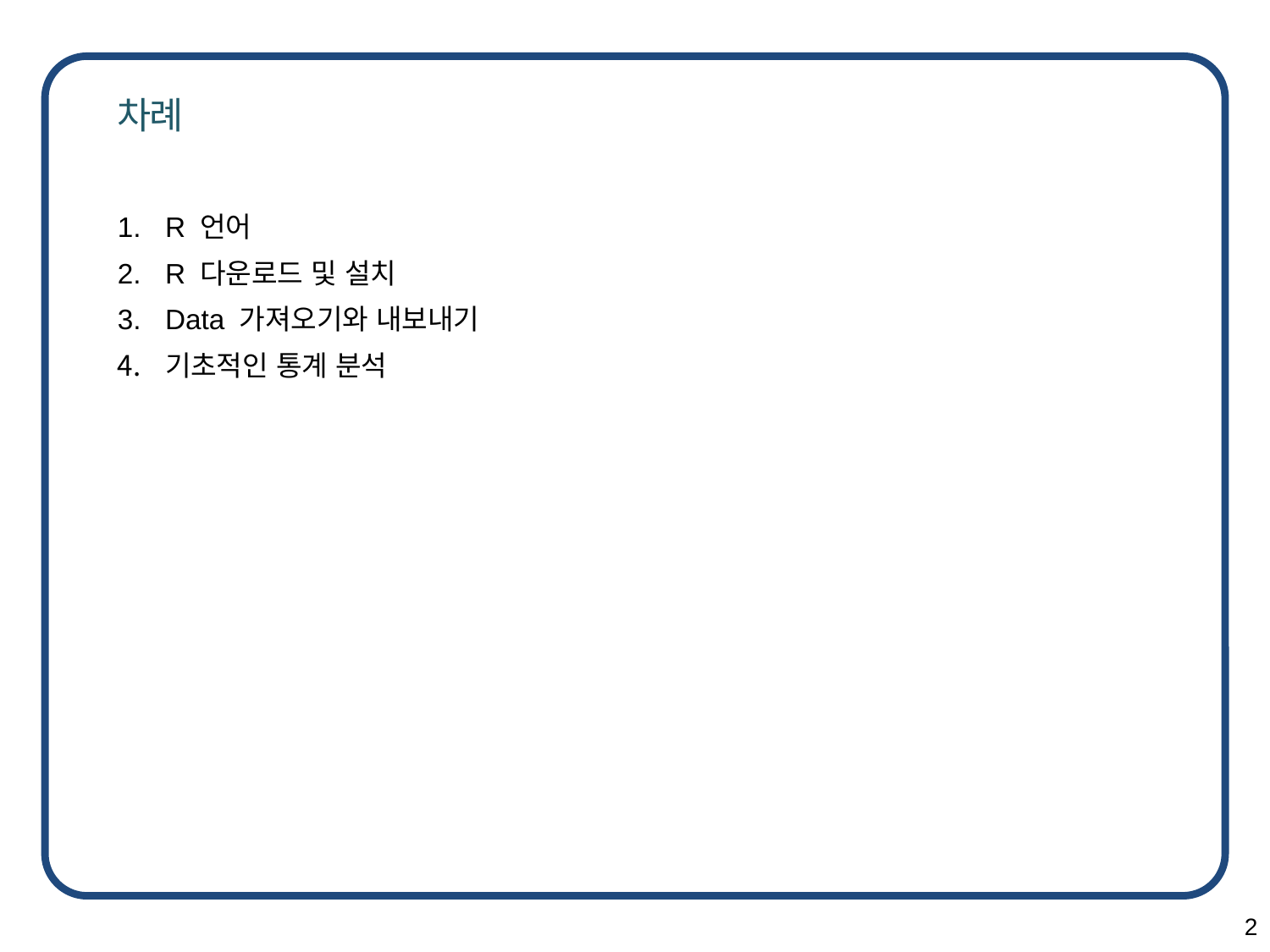

R 언어
R 다운로드 및 설치
Data 가져오기와 내보내기
기초적인 통계 분석